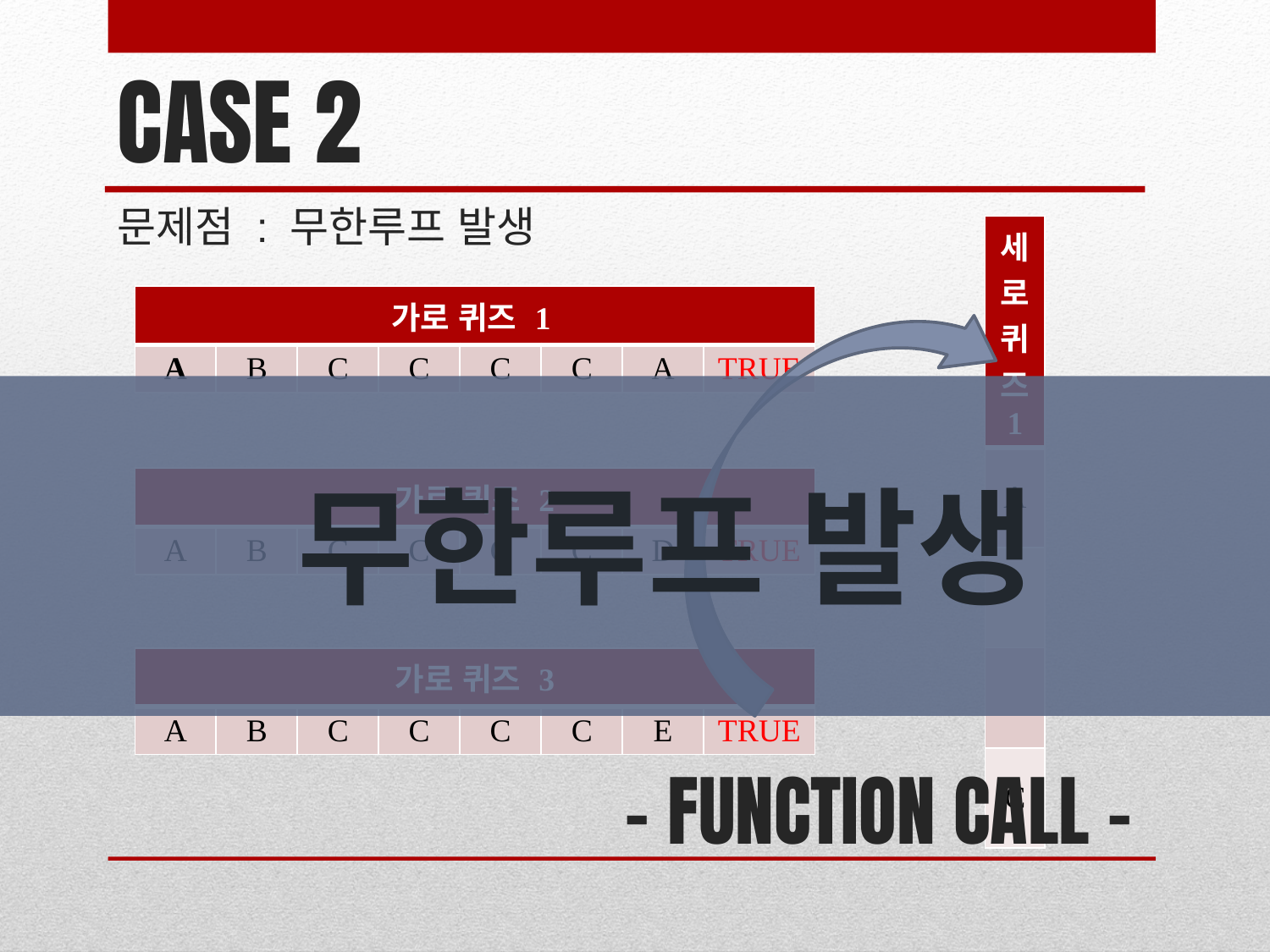

CASE 2
문제점 : 무한루프 발생

| 세로퀴즈 1 |
| --- |
| A |
|  |
|  |
| C |
| 가로 퀴즈 1 |  |  |  |  |  |  |  |
| --- | --- | --- | --- | --- | --- | --- | --- |
| A | B | C | C | C | C | A | TRUE |

무한루프 발생

| 가로 퀴즈 2 |  |  |  |  |  |  |  |
| --- | --- | --- | --- | --- | --- | --- | --- |
| A | B | C | C | C | C | D | TRUE |
| 가로 퀴즈 3 |  |  |  |  |  |  |  |
| --- | --- | --- | --- | --- | --- | --- | --- |
| A | B | C | C | C | C | E | TRUE |
- FUNCTION CALL -